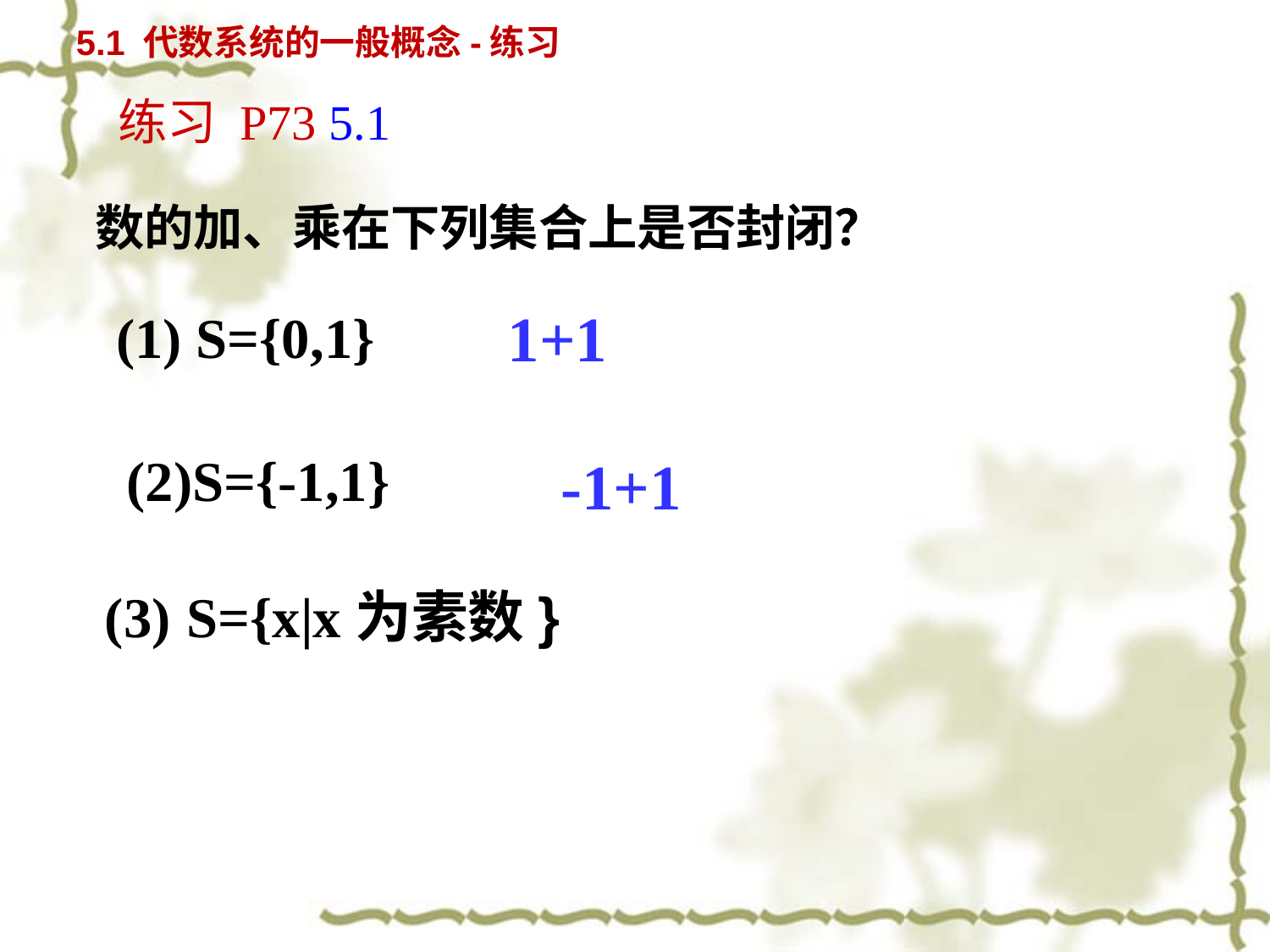

5.1 代数系统的一般概念-练习
练习 P73 5.1
数的加、乘在下列集合上是否封闭？
1+1
(1) S={0,1}
(2)S={-1,1}
-1+1
(3) S={x|x为素数}